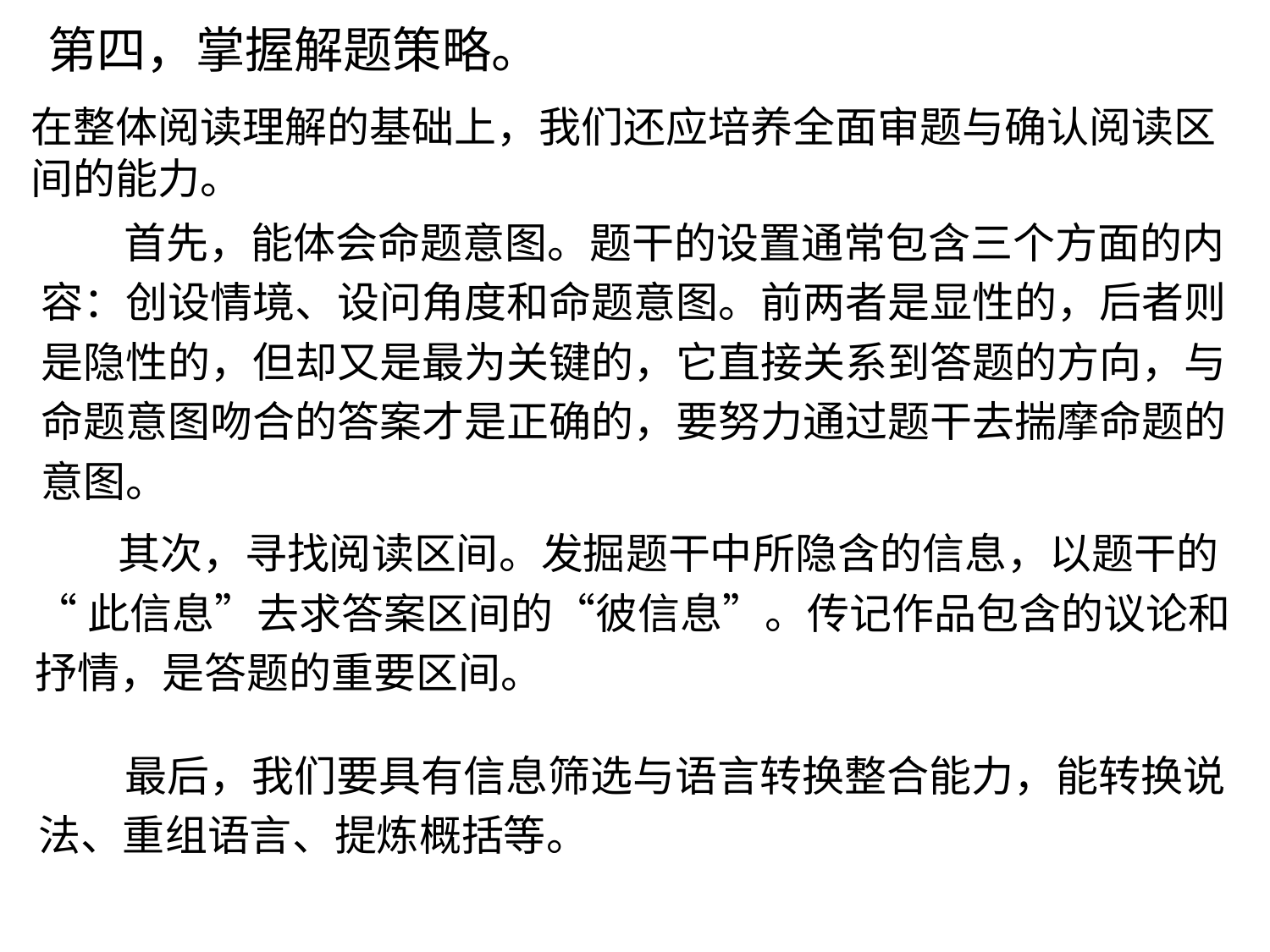

第四，掌握解题策略。
在整体阅读理解的基础上，我们还应培养全面审题与确认阅读区
间的能力。

	首先，能体会命题意图。题干的设置通常包含三个方面的内
容：创设情境、设问角度和命题意图。前两者是显性的，后者则

是隐性的，但却又是最为关键的，它直接关系到答题的方向，与

命题意图吻合的答案才是正确的，要努力通过题干去揣摩命题的

意图。
	其次，寻找阅读区间。发掘题干中所隐含的信息，以题干的

“此信息”去求答案区间的“彼信息”。传记作品包含的议论和
抒情，是答题的重要区间。
最后，我们要具有信息筛选与语言转换整合能力，能转换说
法、重组语言、提炼概括等。